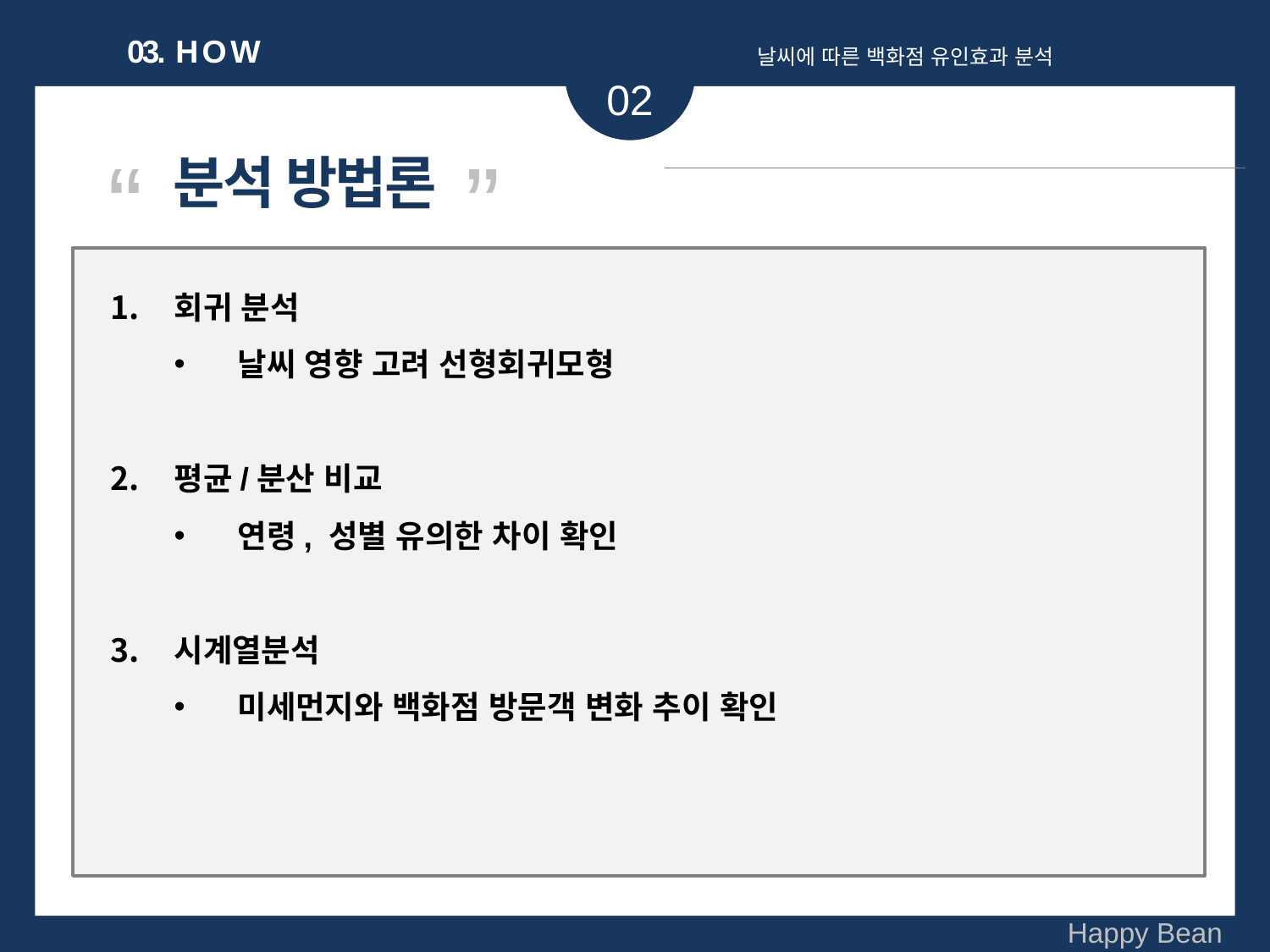

03.  H O W
날씨에 따른 백화점 유인효과 분석
데이터 전처리
02

“           ”
분석 방법론
| 위치 (경도/위도) : 집계구역 , 백화점 |
| --- |
| 백화점 집계구역 설정 거리기반 백화점 주변상권 정의 및 지정 |

회귀 분석
날씨 영향 고려 선형회귀모형

평균/분산 비교
연령, 성별 유의한 차이 확인

시계열분석
미세먼지와 백화점 방문객 변화 추이 확인

| 인구 정의 |
| --- |
| 집계구역 거주인구 정의 측정기준 1. 새벽 2시 ~ 5시 시간대 측정인구 수 평균 2. 3개월 단위로 거주인구 재측정 백화점 방문객 주말/공휴일에 백화점 집계구역 인구 수 \* 집계구역 거주인구 제외 |
| 날씨 |
| --- |
| 미세먼지 종합지수 4이상 : 나쁨 비/눈 : 외출하기 어려운 정도의 지수 : 나쁨 |
Happy Bean
Happy Bean